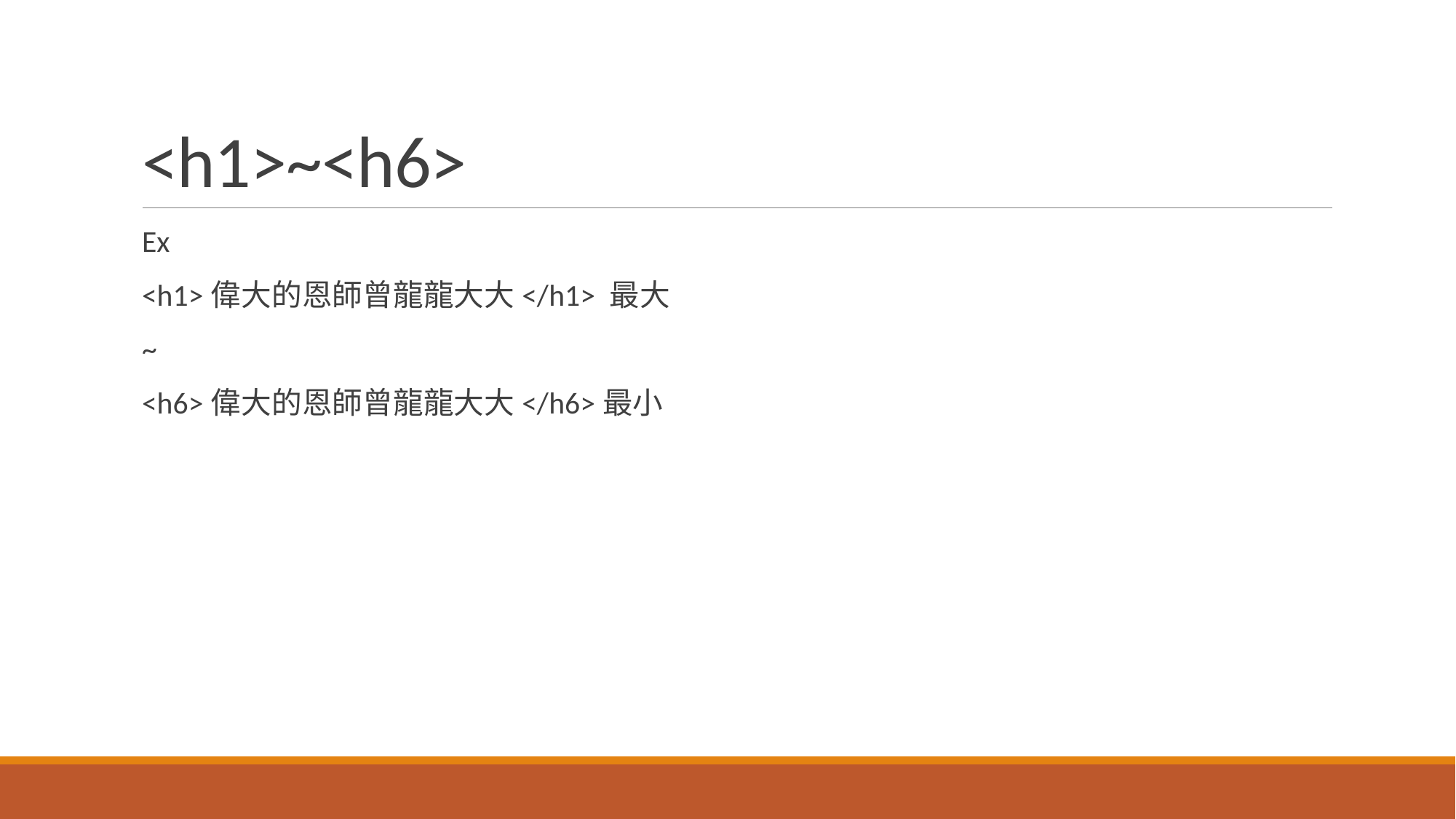

# <h1>~<h6>
Ex
<h1>偉大的恩師曾龍龍大大</h1> 最大
~
<h6>偉大的恩師曾龍龍大大</h6>最小